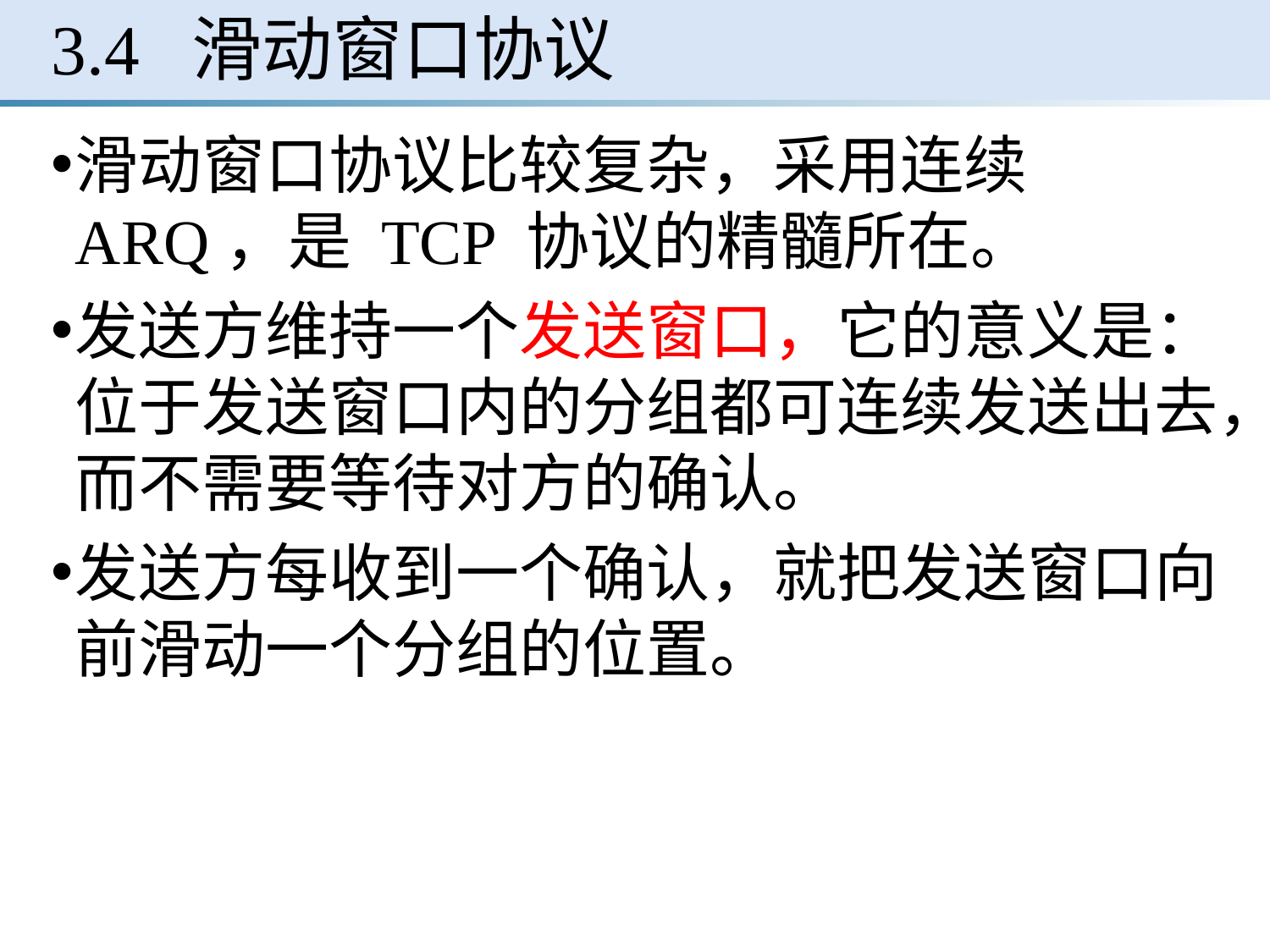

# 3.4  滑动窗口协议
滑动窗口协议比较复杂，采用连续 ARQ，是 TCP 协议的精髓所在。
发送方维持一个发送窗口，它的意义是：位于发送窗口内的分组都可连续发送出去，而不需要等待对方的确认。
发送方每收到一个确认，就把发送窗口向前滑动一个分组的位置。